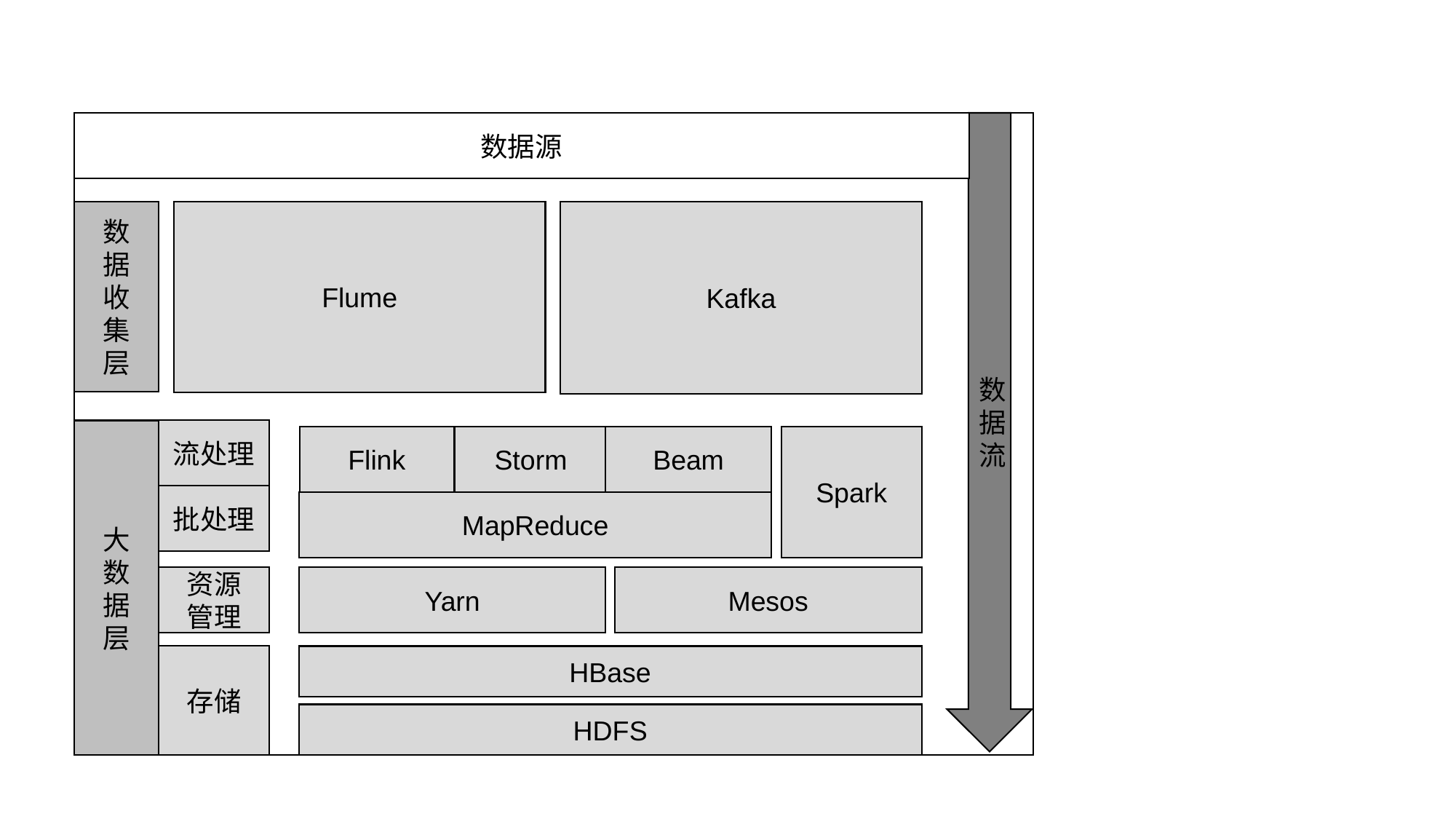

数据源
数据流
Kafka
Flume
数
据
收
集
层
大
数
据
层
流处理
Flink
Storm
Beam
Spark
批处理
MapReduce
Yarn
Mesos
资源
管理
存储
HBase
HDFS